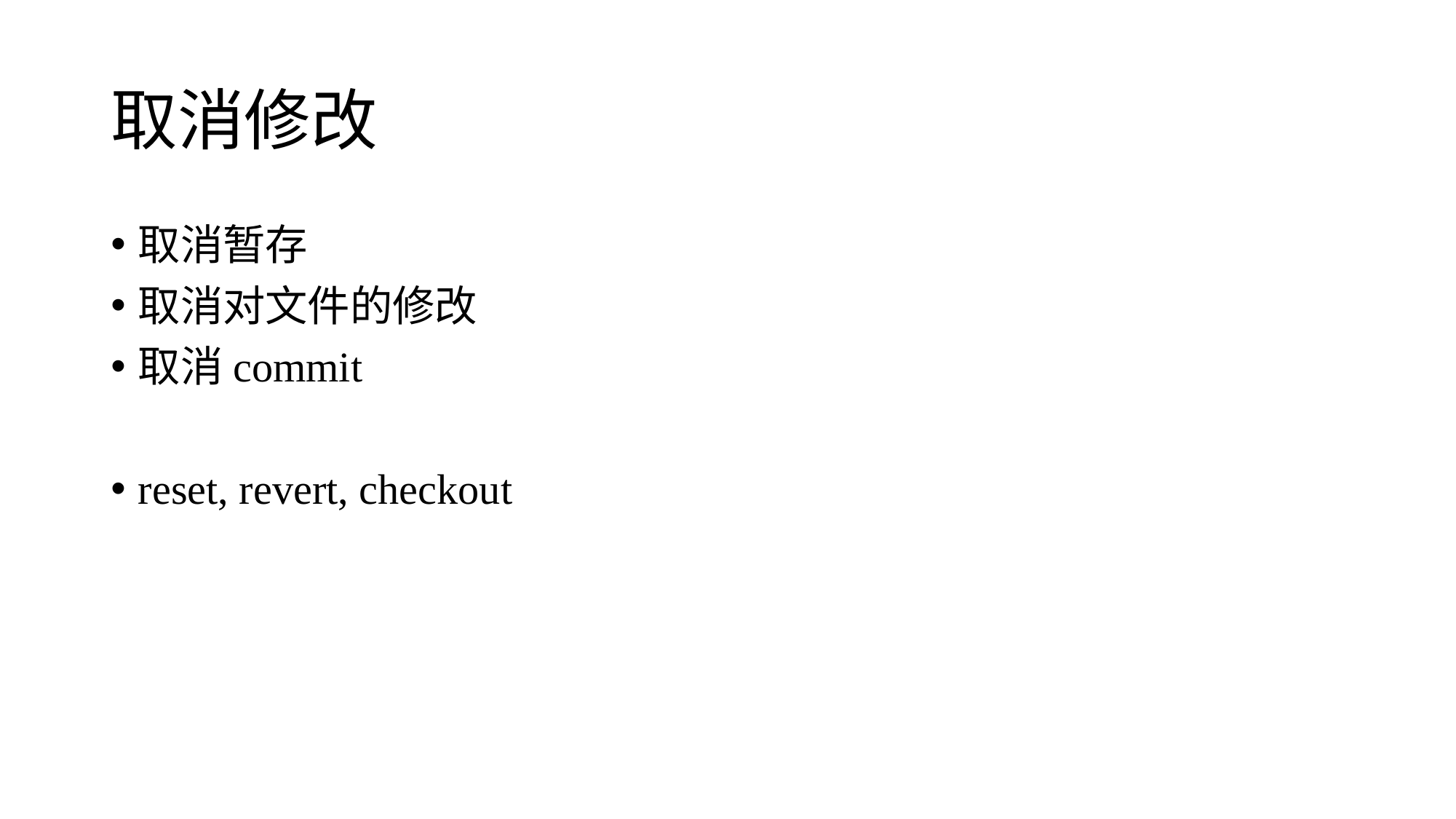

# 取消修改
取消暂存
取消对文件的修改
取消commit

reset, revert, checkout